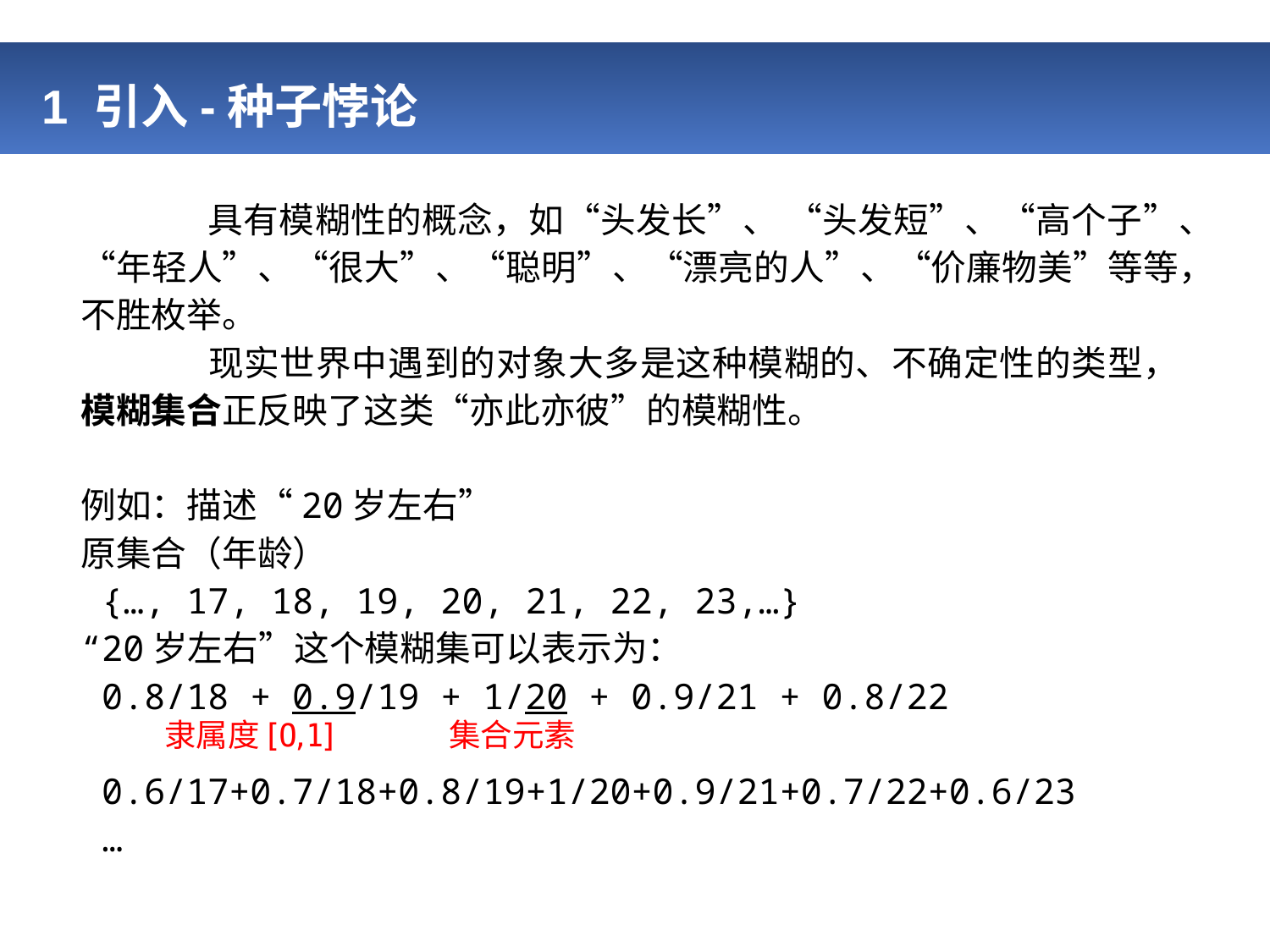

# 1 引入-种子悖论
	具有模糊性的概念，如“头发长”、 “头发短”、“高个子”、“年轻人”、“很大”、“聪明”、“漂亮的人”、“价廉物美”等等，不胜枚举。
	现实世界中遇到的对象大多是这种模糊的、不确定性的类型，模糊集合正反映了这类“亦此亦彼”的模糊性。

例如：描述“20岁左右”
原集合（年龄）
 {…, 17, 18, 19, 20, 21, 22, 23,…}
“20岁左右”这个模糊集可以表示为：
 0.8/18 + 0.9/19 + 1/20 + 0.9/21 + 0.8/22

 0.6/17+0.7/18+0.8/19+1/20+0.9/21+0.7/22+0.6/23
 …
集合元素
隶属度[0,1]